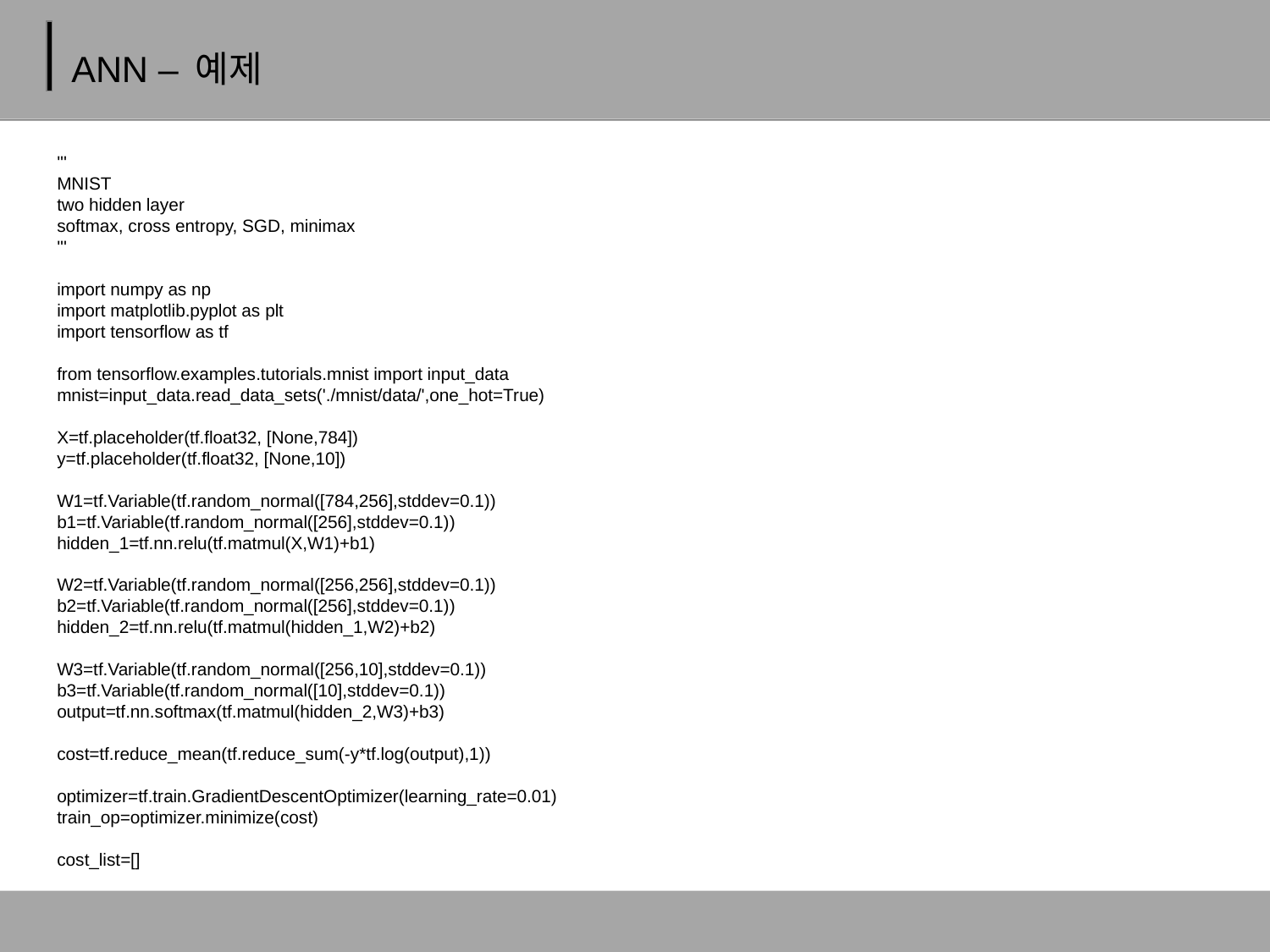

# ANN – 예제
'''
MNIST
two hidden layer
softmax, cross entropy, SGD, minimax
'''

import numpy as np
import matplotlib.pyplot as plt
import tensorflow as tf

from tensorflow.examples.tutorials.mnist import input_data
mnist=input_data.read_data_sets('./mnist/data/',one_hot=True)

X=tf.placeholder(tf.float32, [None,784])
y=tf.placeholder(tf.float32, [None,10])

W1=tf.Variable(tf.random_normal([784,256],stddev=0.1))
b1=tf.Variable(tf.random_normal([256],stddev=0.1))
hidden_1=tf.nn.relu(tf.matmul(X,W1)+b1)

W2=tf.Variable(tf.random_normal([256,256],stddev=0.1))
b2=tf.Variable(tf.random_normal([256],stddev=0.1))
hidden_2=tf.nn.relu(tf.matmul(hidden_1,W2)+b2)

W3=tf.Variable(tf.random_normal([256,10],stddev=0.1))
b3=tf.Variable(tf.random_normal([10],stddev=0.1))
output=tf.nn.softmax(tf.matmul(hidden_2,W3)+b3)

cost=tf.reduce_mean(tf.reduce_sum(-y*tf.log(output),1))

optimizer=tf.train.GradientDescentOptimizer(learning_rate=0.01)
train_op=optimizer.minimize(cost)

cost_list=[]